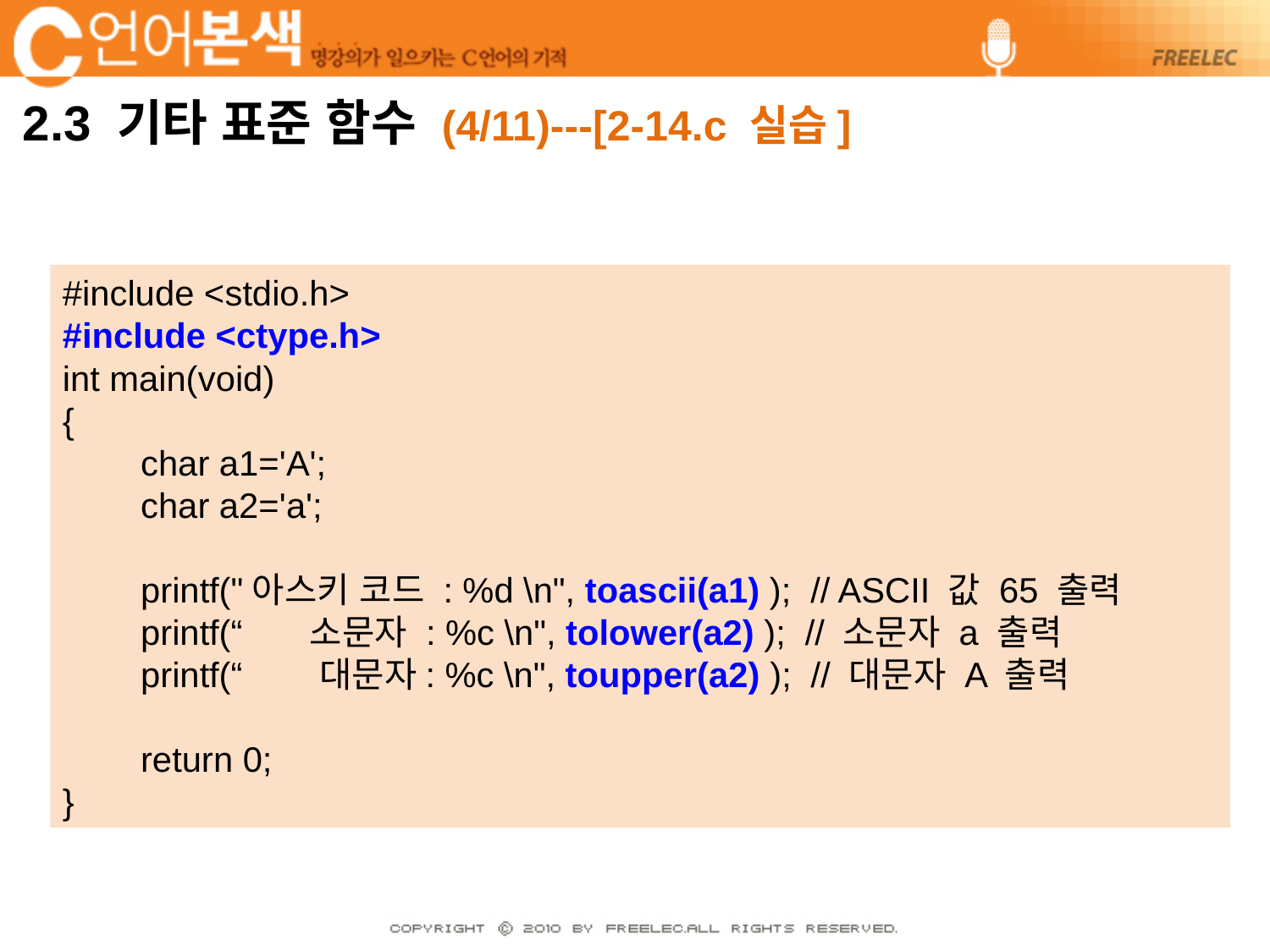

# 2.3 기타 표준 함수 (4/11)---[2-14.c 실습]
#include <stdio.h>
#include <ctype.h>
int main(void)
{
        char a1='A';
        char a2='a';

        printf("아스키 코드 : %d \n", toascii(a1) );  // ASCII 값 65 출력
        printf(“      소문자 : %c \n", tolower(a2) );  // 소문자 a 출력
        printf(“       대문자: %c \n", toupper(a2) );  // 대문자 A 출력

        return 0;
}